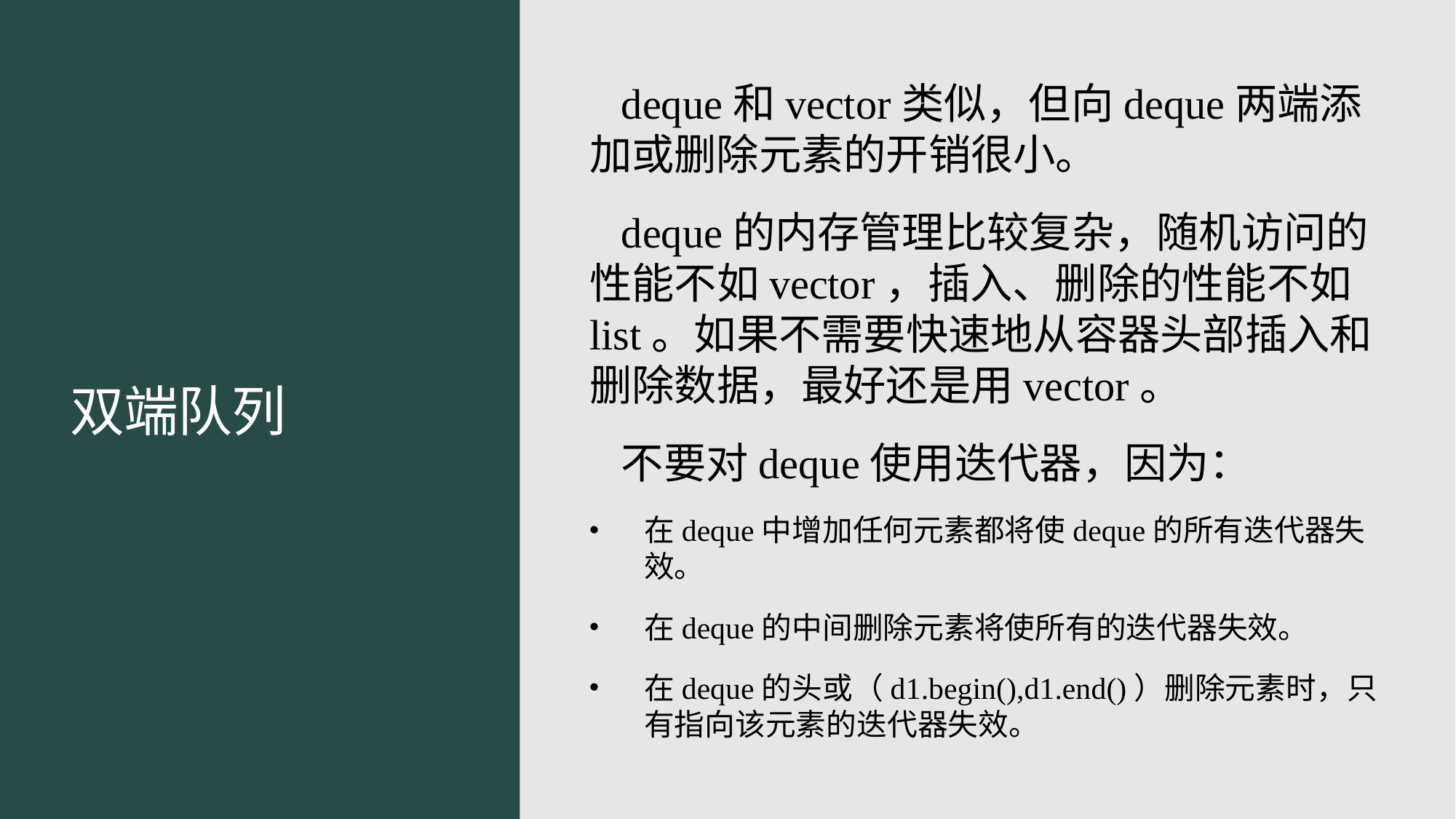

deque和vector类似，但向deque两端添加或删除元素的开销很小。
deque的内存管理比较复杂，随机访问的性能不如vector，插入、删除的性能不如list。如果不需要快速地从容器头部插入和删除数据，最好还是用vector。
不要对deque使用迭代器，因为：
在deque中增加任何元素都将使deque的所有迭代器失效。
在deque的中间删除元素将使所有的迭代器失效。
在deque的头或（d1.begin(),d1.end()）删除元素时，只有指向该元素的迭代器失效。
# 双端队列